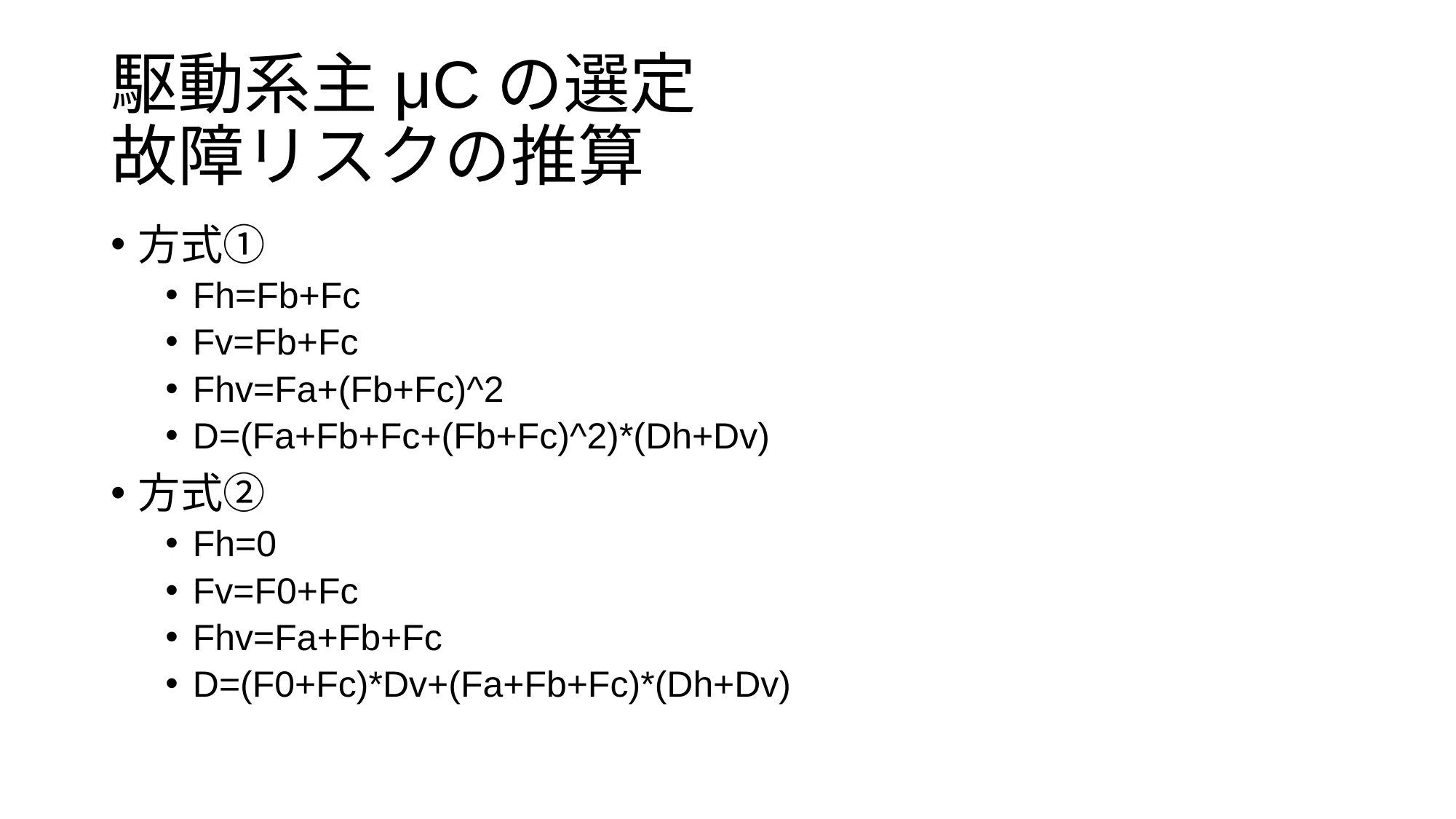

# 駆動系主μCの選定 故障リスクの推算
方式①
Fh=Fb+Fc
Fv=Fb+Fc
Fhv=Fa+(Fb+Fc)^2
D=(Fa+Fb+Fc+(Fb+Fc)^2)*(Dh+Dv)
方式②
Fh=0
Fv=F0+Fc
Fhv=Fa+Fb+Fc
D=(F0+Fc)*Dv+(Fa+Fb+Fc)*(Dh+Dv)